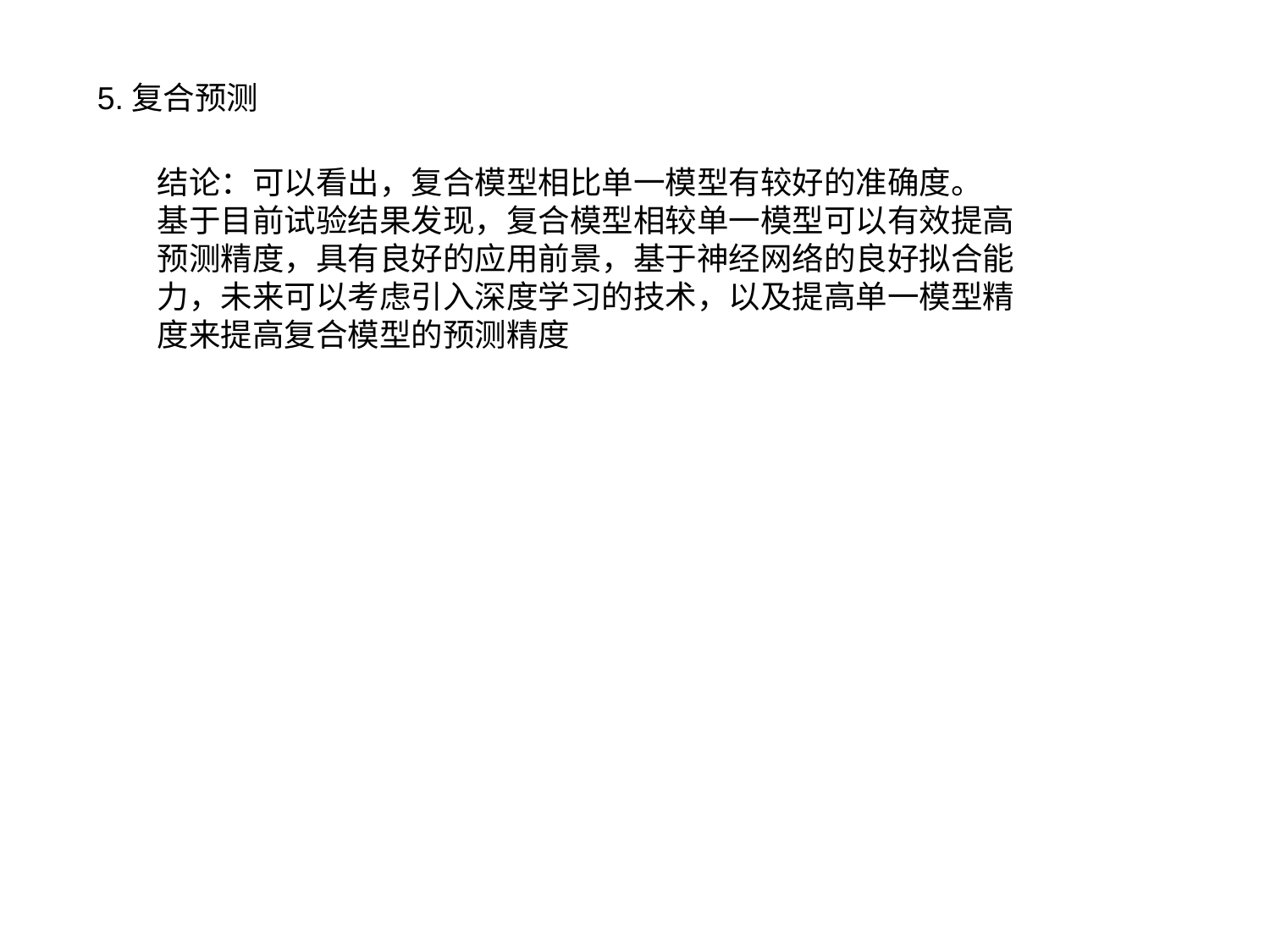

5.复合预测
结论：可以看出，复合模型相比单一模型有较好的准确度。
基于目前试验结果发现，复合模型相较单一模型可以有效提高预测精度，具有良好的应用前景，基于神经网络的良好拟合能力，未来可以考虑引入深度学习的技术，以及提高单一模型精度来提高复合模型的预测精度